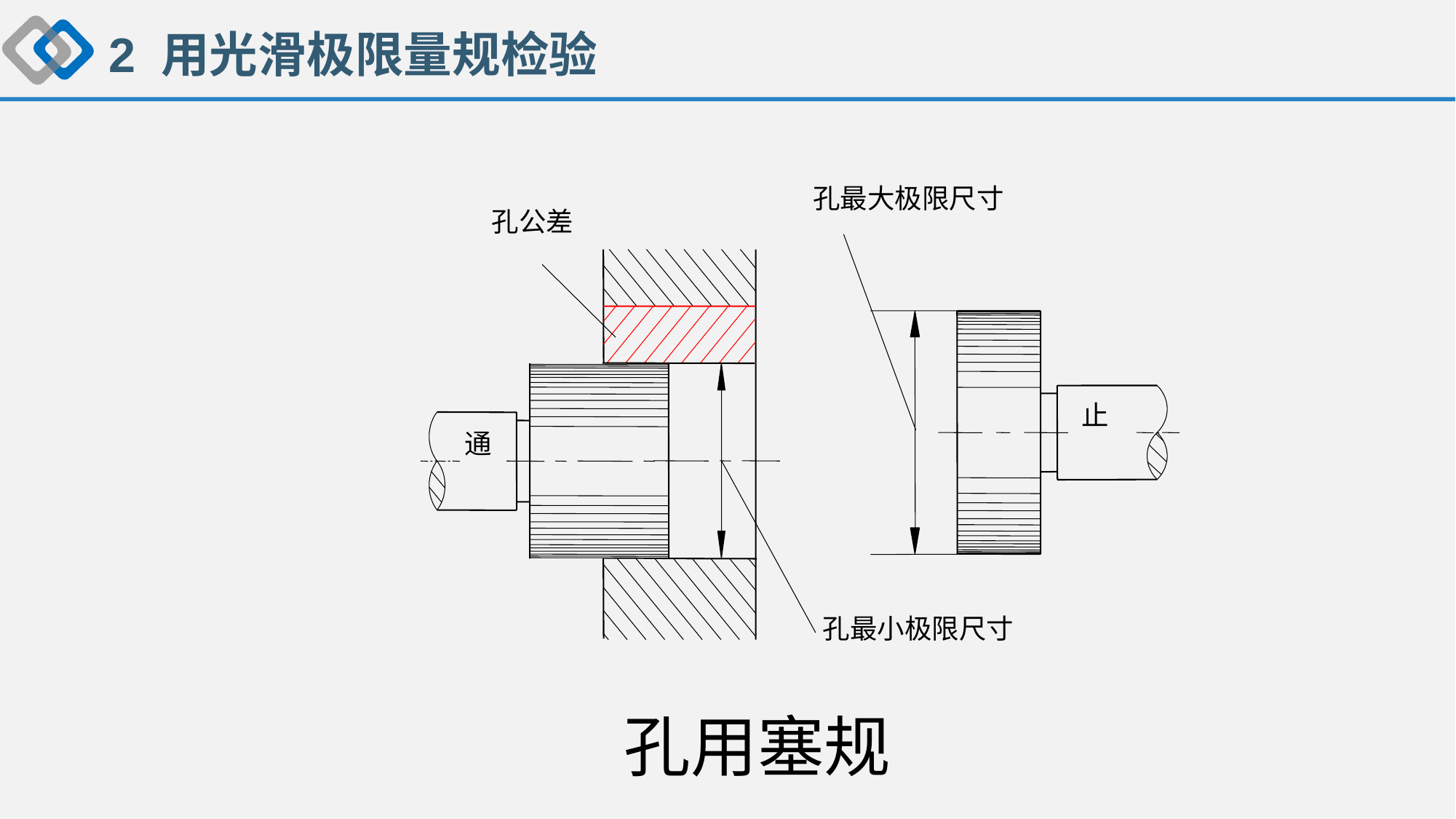

2 用光滑极限量规检验
孔最大极限尺寸

止

孔公差

通

孔最小极限尺寸

 孔用塞规